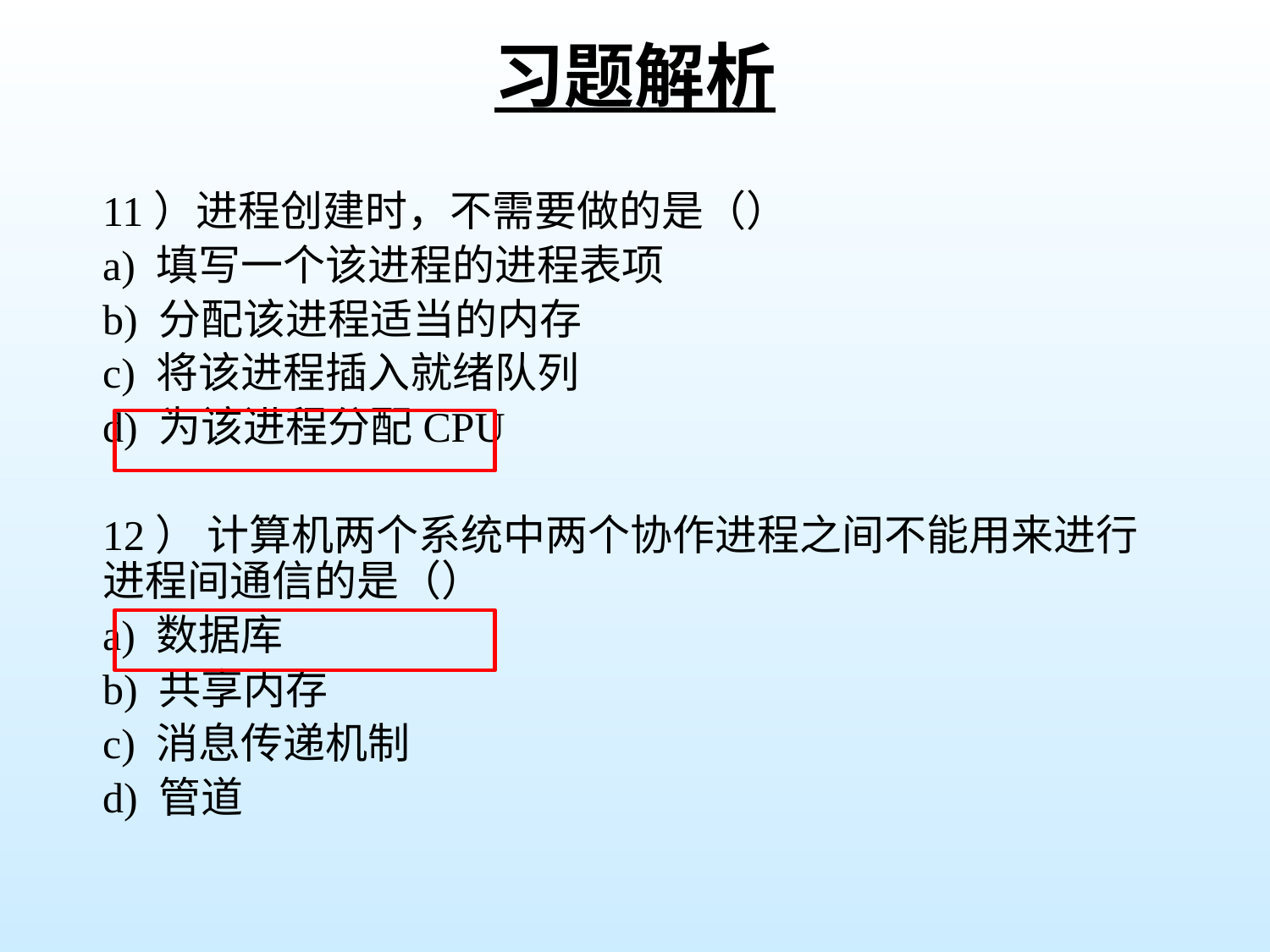

# 习题解析
11）进程创建时，不需要做的是（）
a) 填写一个该进程的进程表项
b) 分配该进程适当的内存
c) 将该进程插入就绪队列
d) 为该进程分配CPU

12） 计算机两个系统中两个协作进程之间不能用来进行进程间通信的是（）
a) 数据库
b) 共享内存
c) 消息传递机制
d) 管道